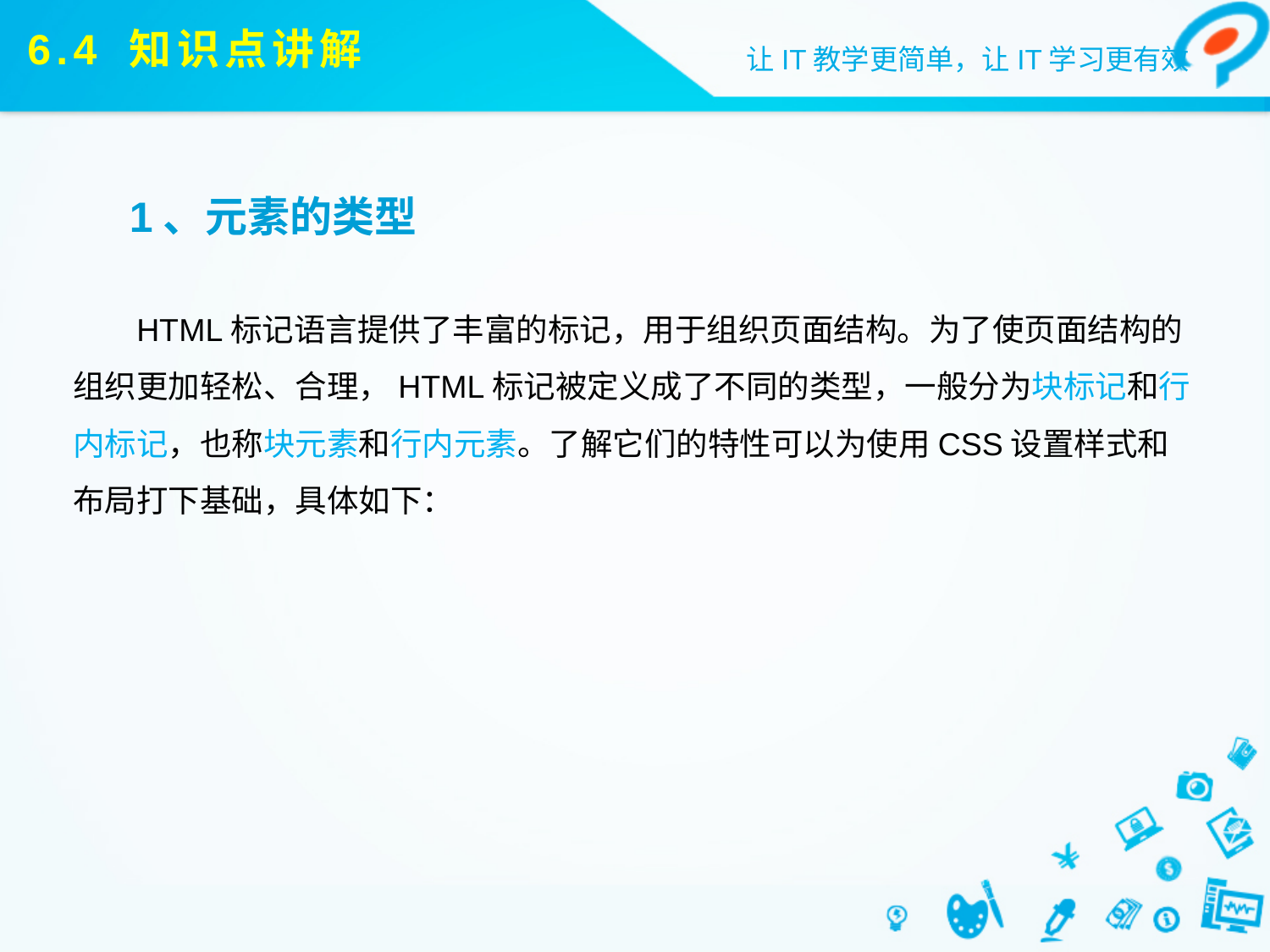

# 6.4 知识点讲解
1、元素的类型
HTML标记语言提供了丰富的标记，用于组织页面结构。为了使页面结构的组织更加轻松、合理，HTML标记被定义成了不同的类型，一般分为块标记和行内标记，也称块元素和行内元素。了解它们的特性可以为使用CSS设置样式和布局打下基础，具体如下：